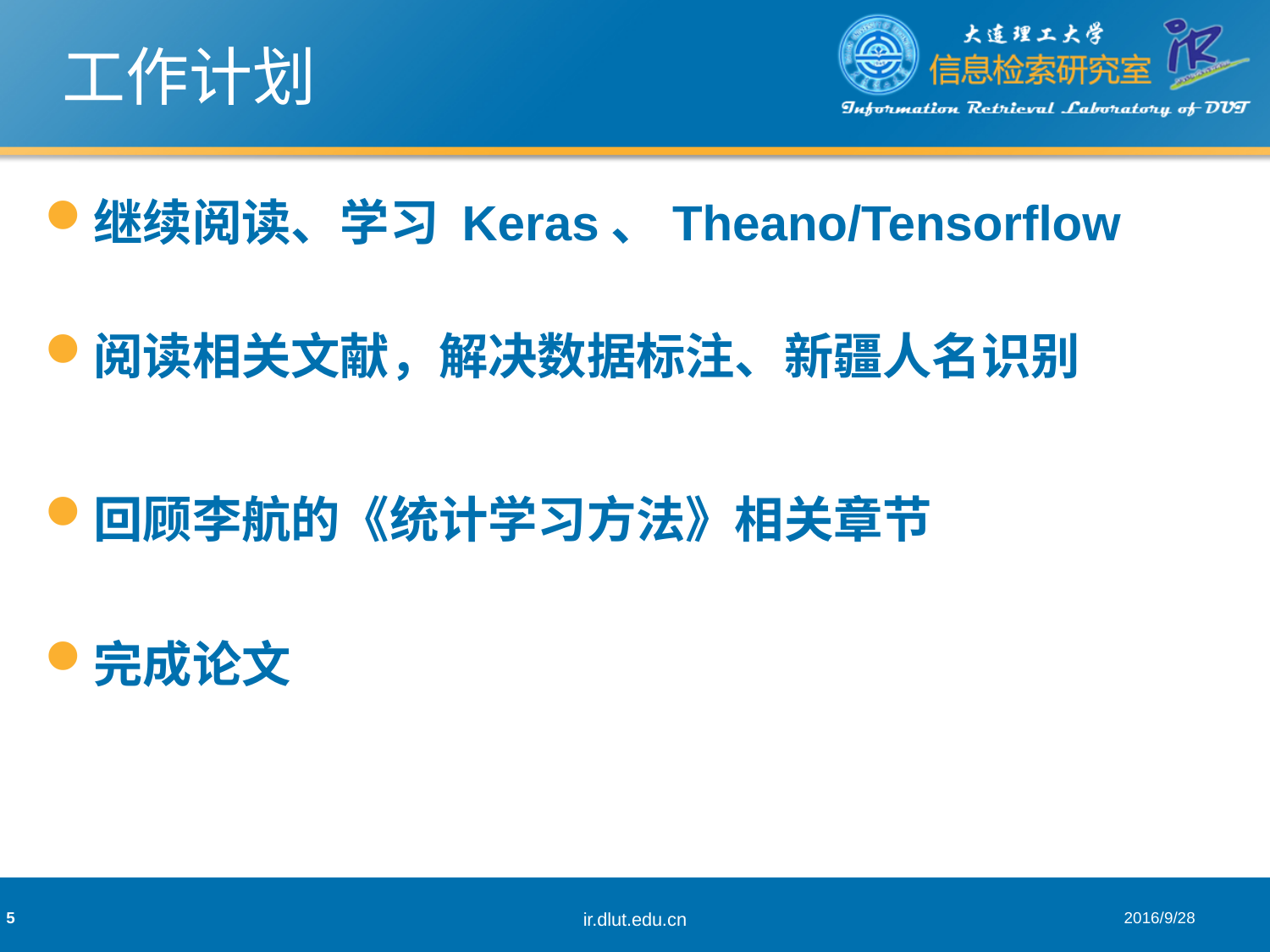

# 工作计划
继续阅读、学习 Keras、Theano/Tensorflow

阅读相关文献，解决数据标注、新疆人名识别

回顾李航的《统计学习方法》相关章节

完成论文